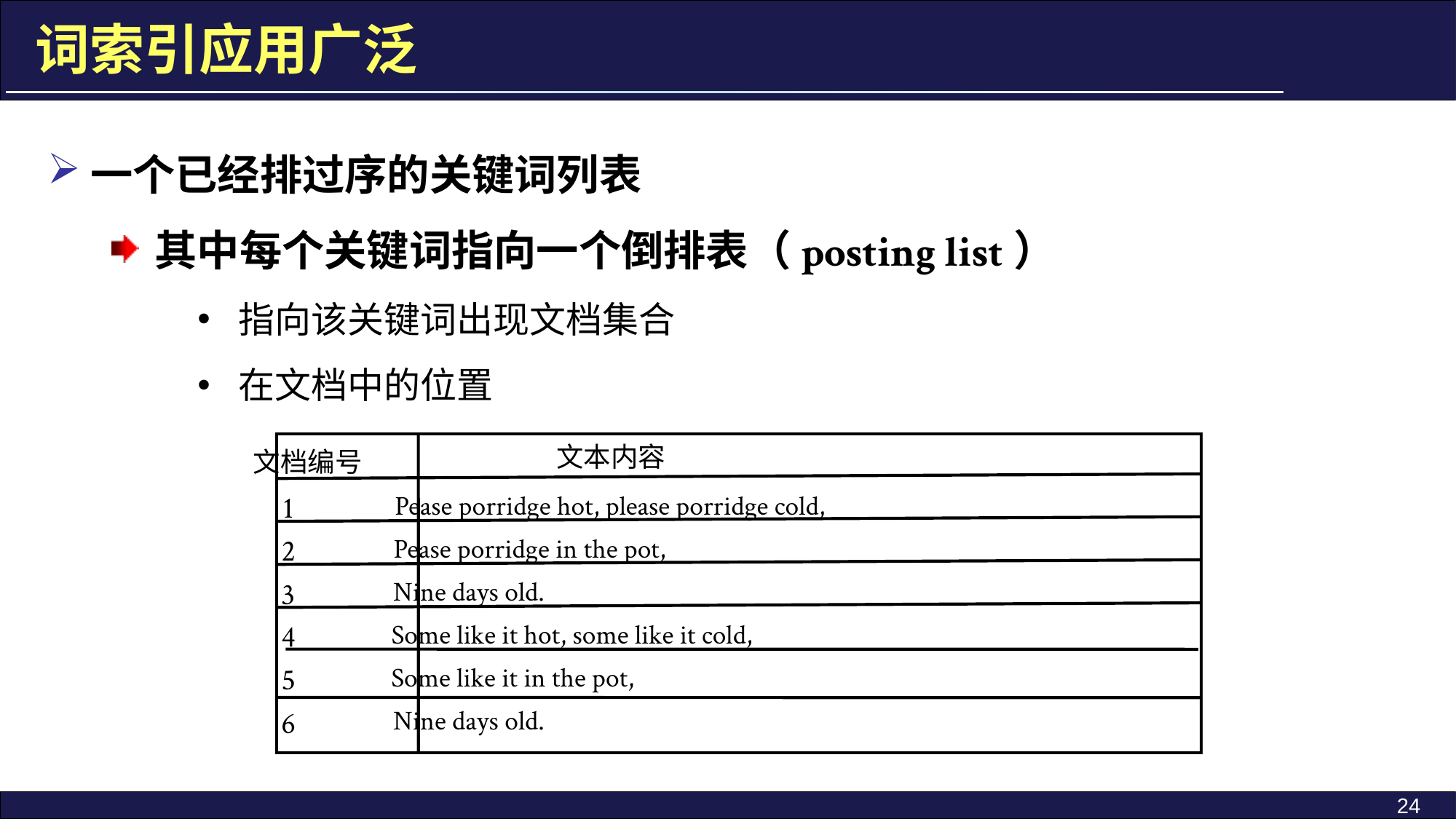

词索引应用广泛
一个已经排过序的关键词列表
其中每个关键词指向一个倒排表（posting list）
指向该关键词出现文档集合
在文档中的位置

文本内容
文档编号

Pease porridge hot, please porridge cold,
1

Pease porridge in the pot,
2

Nine days old.
3

Some like it hot, some like it cold,
4

5
Some like it in the pot,
Nine days old.

6
24